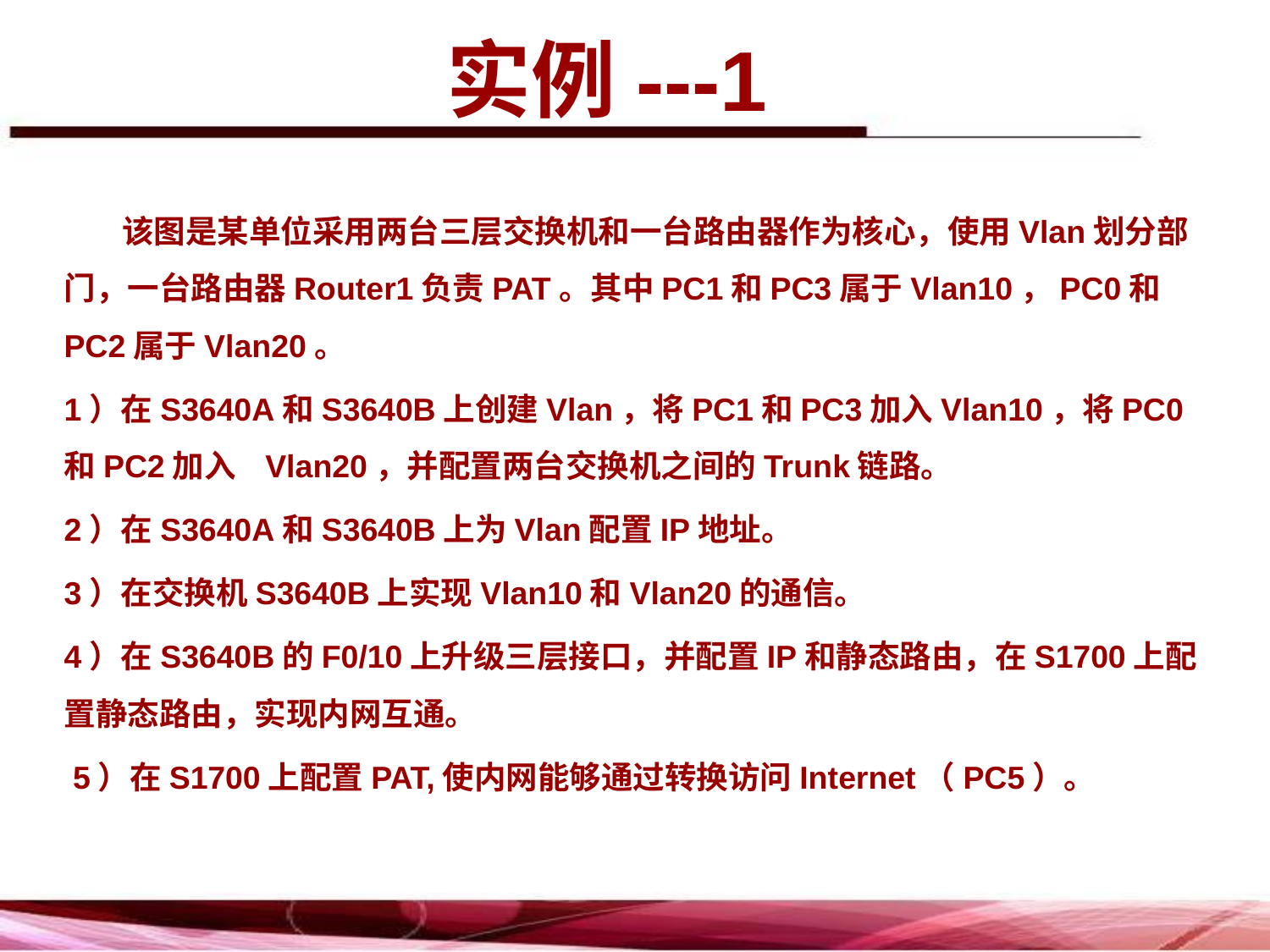

实例---1
       该图是某单位采用两台三层交换机和一台路由器作为核心，使用Vlan划分部门，一台路由器Router1负责PAT。其中PC1和PC3属于Vlan10，PC0和PC2属于Vlan20。
1）在S3640A和S3640B上创建Vlan，将PC1和PC3加入Vlan10，将PC0和PC2加入   Vlan20，并配置两台交换机之间的Trunk链路。
2）在S3640A和S3640B上为Vlan配置IP地址。
3）在交换机S3640B上实现Vlan10和Vlan20的通信。
4）在S3640B的F0/10上升级三层接口，并配置IP和静态路由，在S1700上配置静态路由，实现内网互通。
 5）在S1700上配置PAT,使内网能够通过转换访问Internet（PC5）。